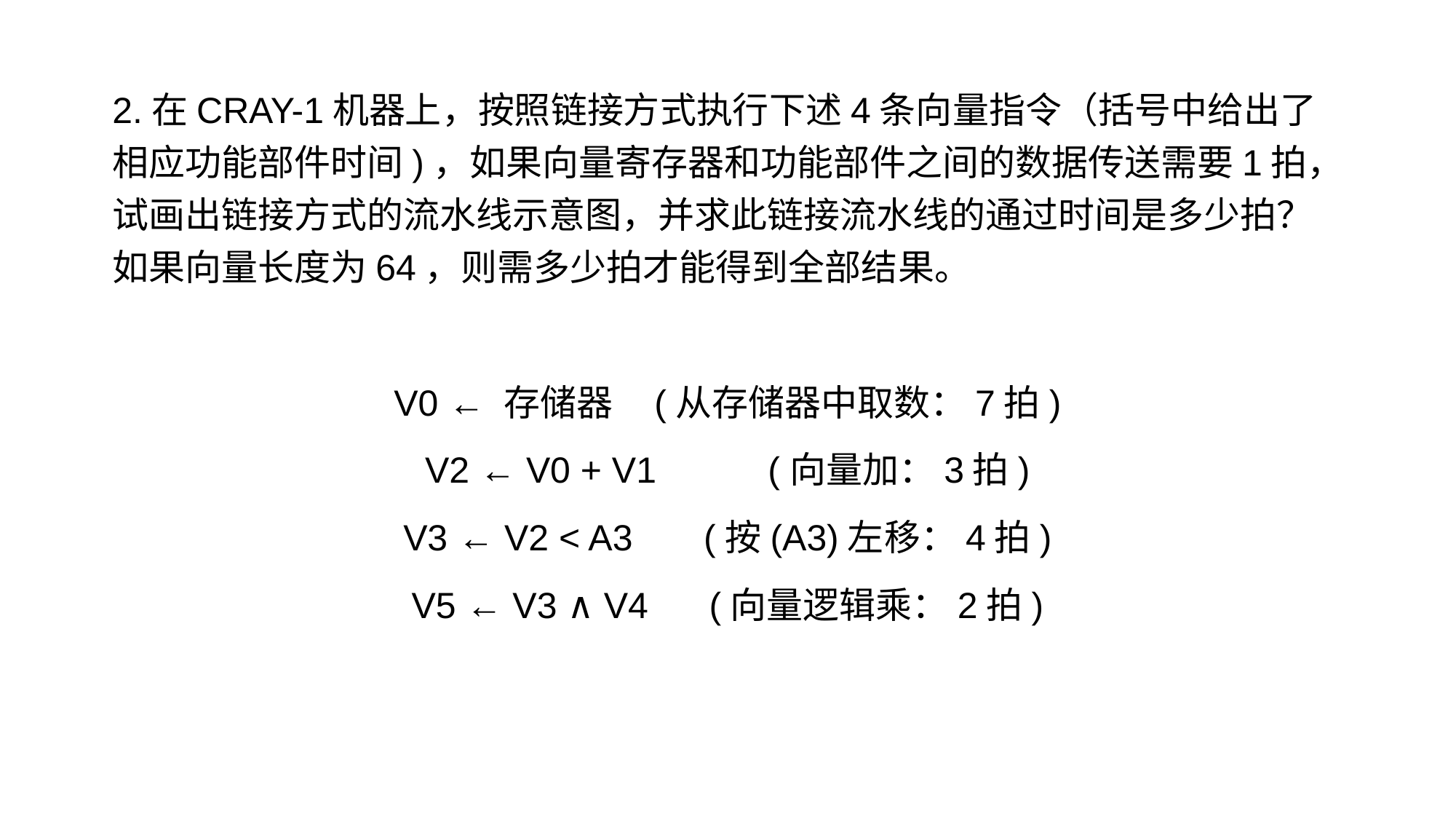

2.在CRAY-1机器上，按照链接方式执行下述4条向量指令（括号中给出了相应功能部件时间)，如果向量寄存器和功能部件之间的数据传送需要1拍，试画出链接方式的流水线示意图，并求此链接流水线的通过时间是多少拍？如果向量长度为64，则需多少拍才能得到全部结果。

V0 ← 存储器    (从存储器中取数：7拍)
V2 ← V0 + V1           (向量加：3拍)
V3 ← V2 < A3       (按(A3)左移：4拍)
V5 ← V3 ∧ V4      (向量逻辑乘：2拍)